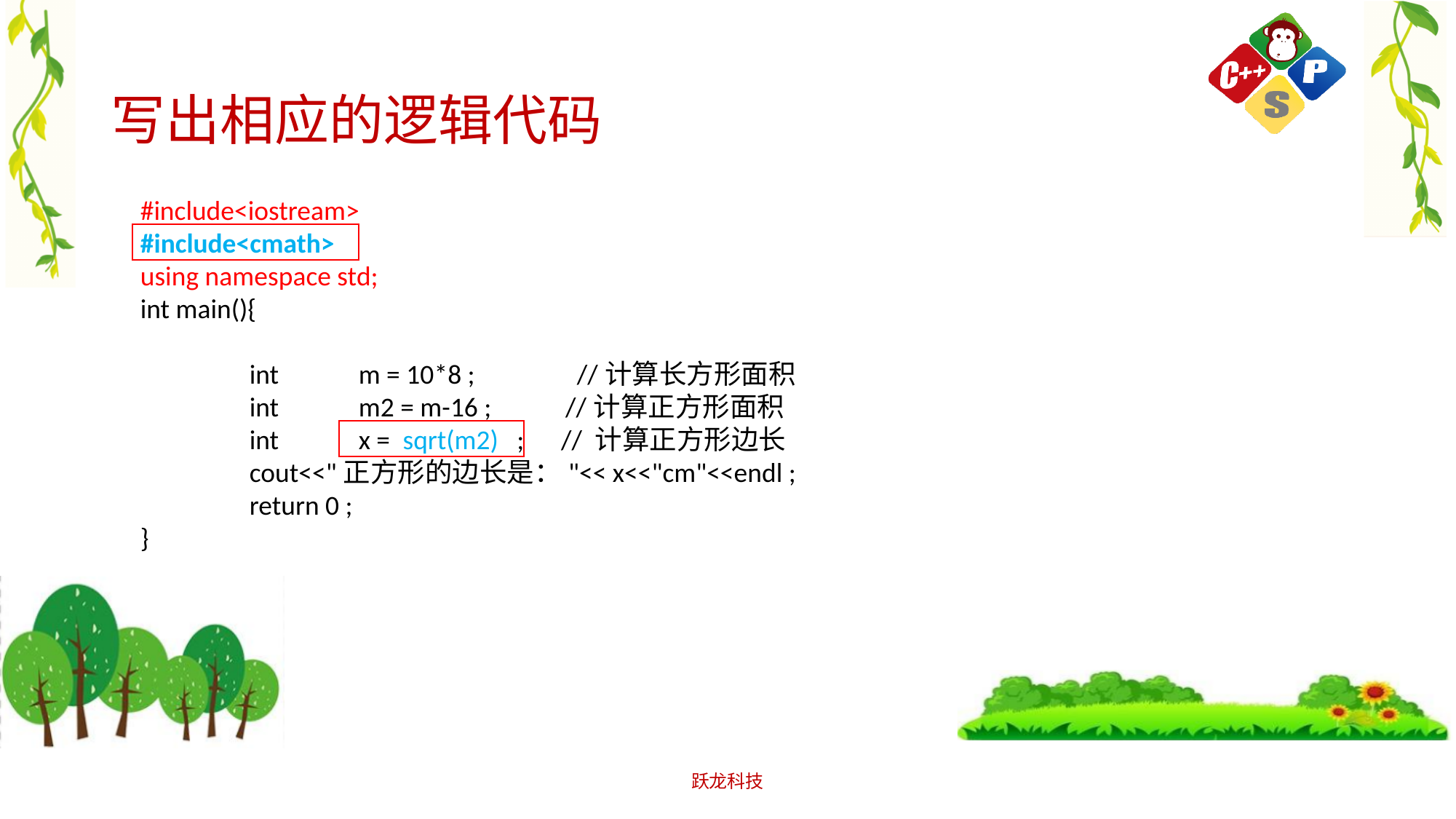

# 写出相应的逻辑代码
#include<iostream>
#include<cmath>
using namespace std;
int main(){

	int	m = 10*8 ; 	//计算长方形面积
	int	m2 = m-16 ;            //计算正方形面积
	int	x =  sqrt(m2)   ;      // 计算正方形边长
	cout<<"正方形的边长是："<< x<<"cm"<<endl ;
	return 0 ;
}

跃龙科技